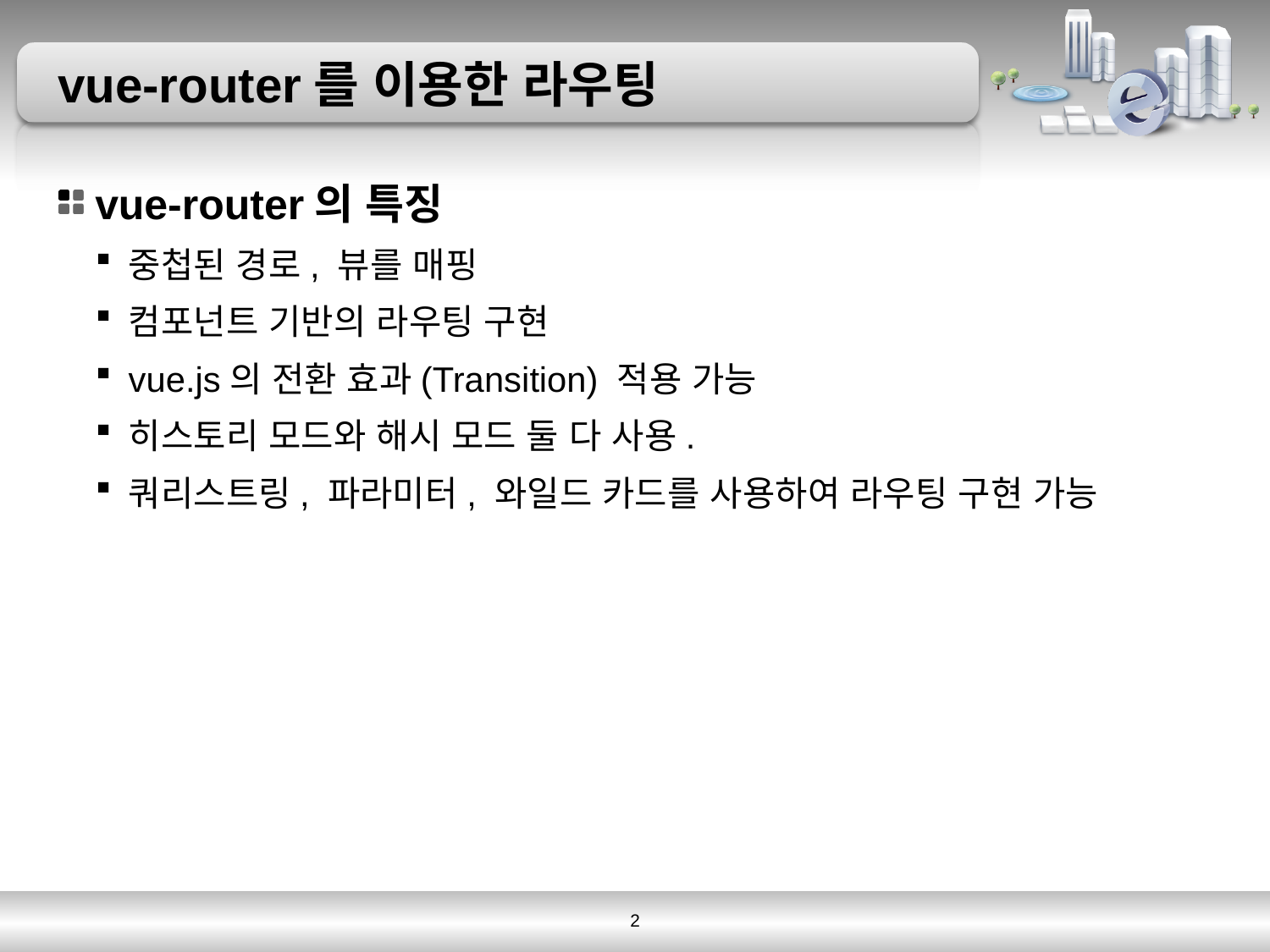

# vue-router를 이용한 라우팅
vue-router의 특징
중첩된 경로, 뷰를 매핑
컴포넌트 기반의 라우팅 구현
vue.js의 전환 효과(Transition) 적용 가능
히스토리 모드와 해시 모드 둘 다 사용.
쿼리스트링, 파라미터, 와일드 카드를 사용하여 라우팅 구현 가능